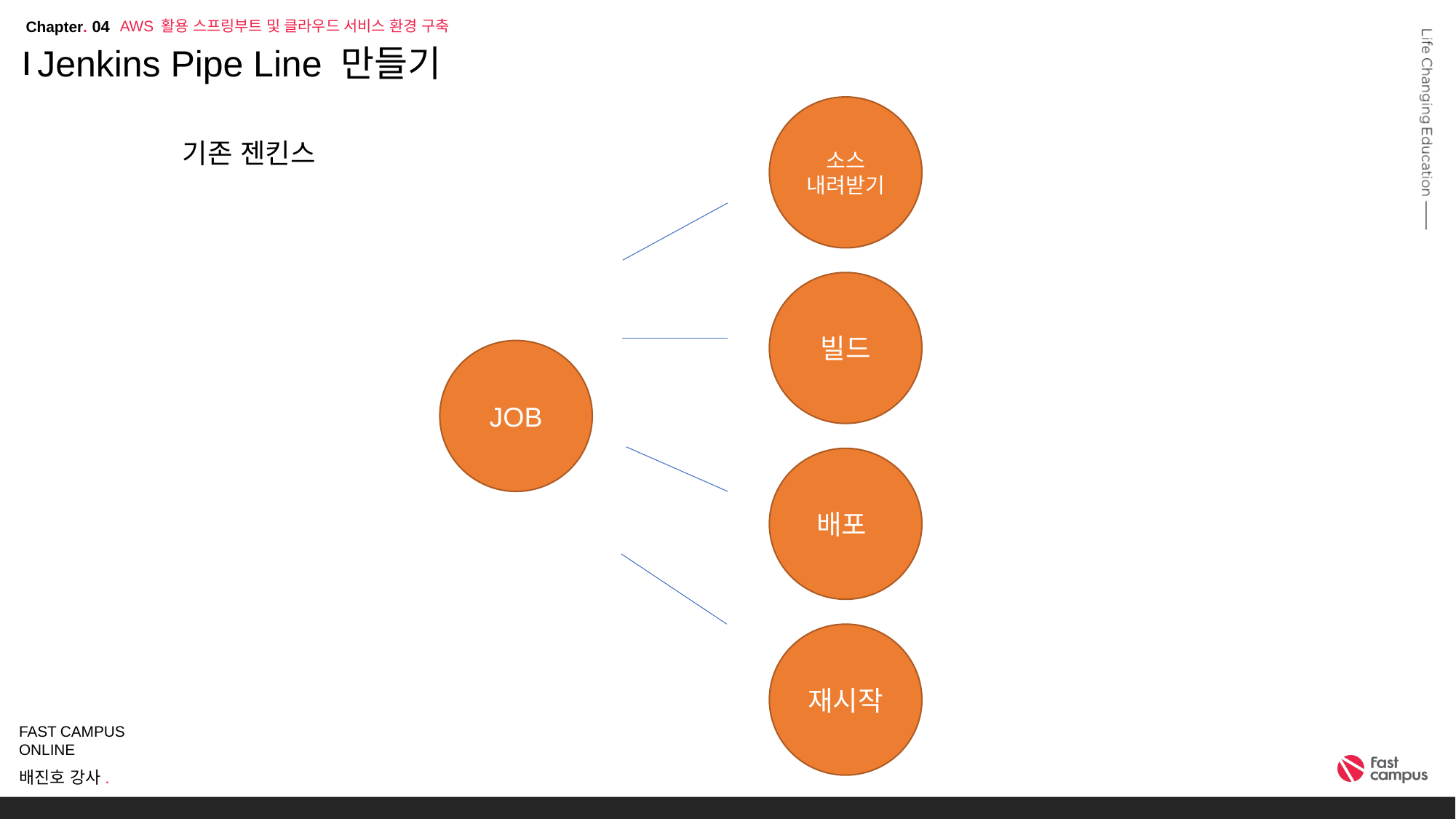

AWS 활용 스프링부트 및 클라우드 서비스 환경 구축
04
# Jenkins Pipe Line 만들기
소스
내려받기
기존 젠킨스
빌드
JOB
배포
재시작